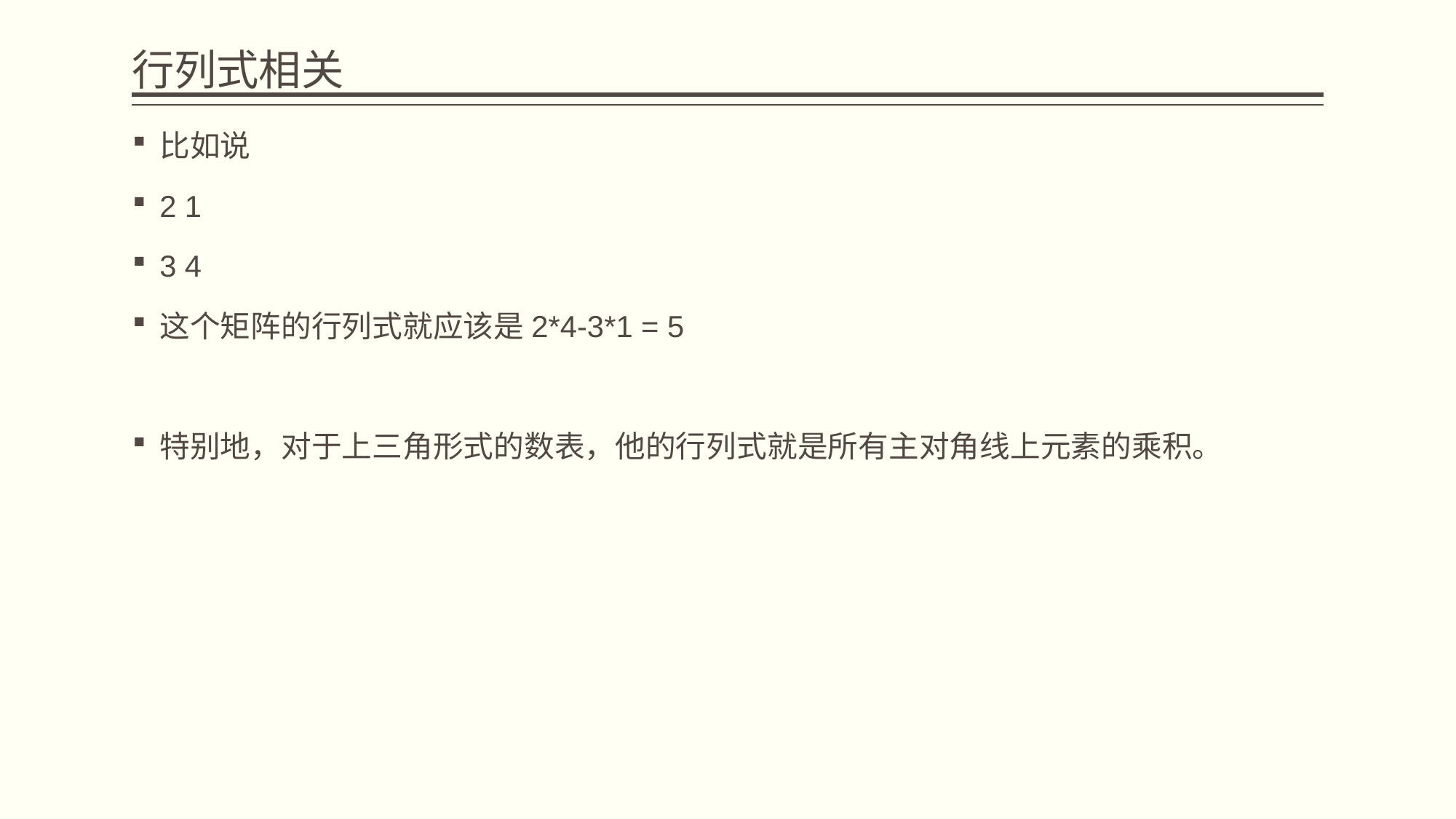

# 行列式相关
比如说
2 1
3 4
这个矩阵的行列式就应该是2*4-3*1 = 5

特别地，对于上三角形式的数表，他的行列式就是所有主对角线上元素的乘积。